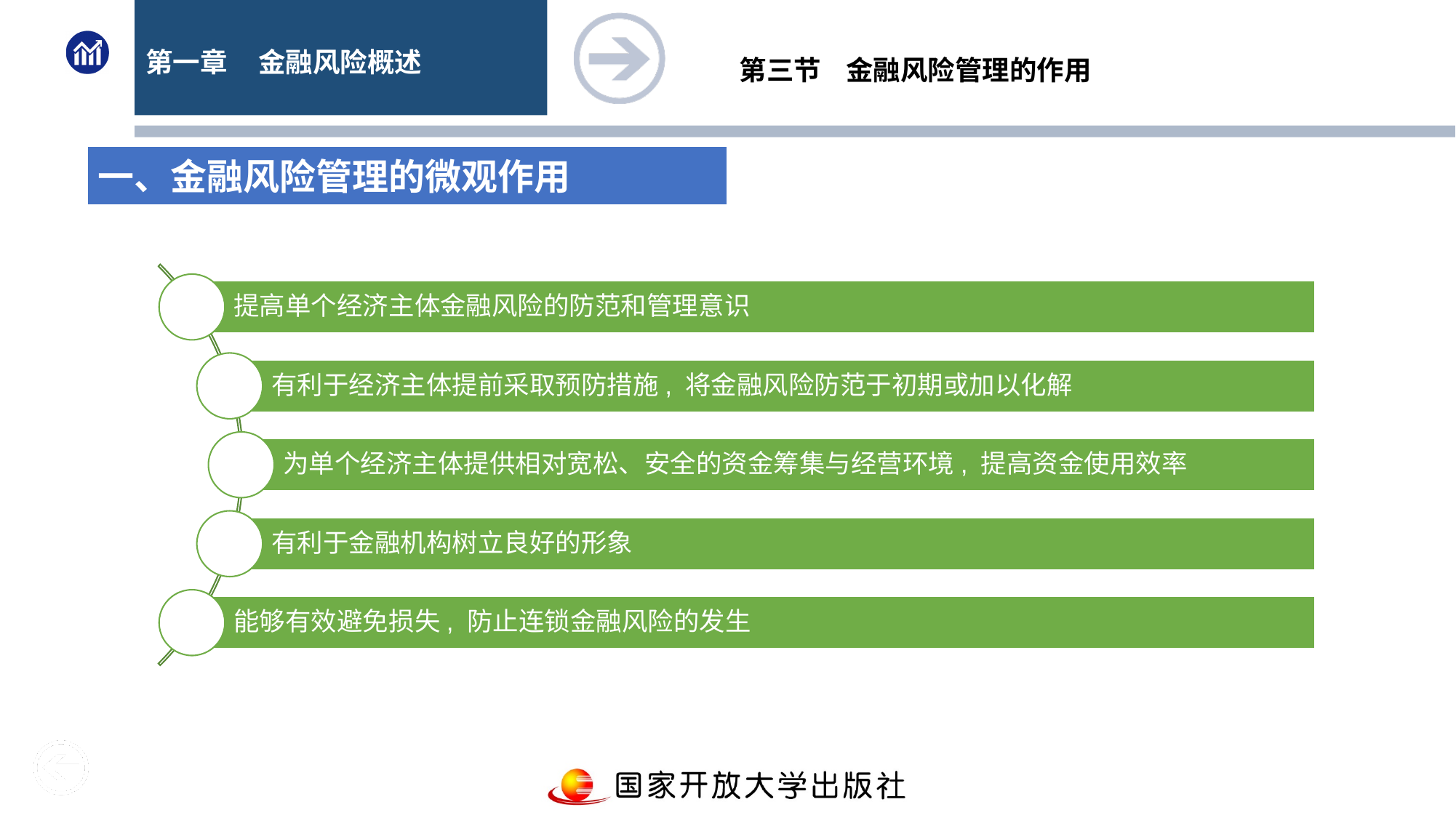

第三节    金融风险管理的作用
第一章     金融风险概述
一、金融风险管理的微观作用
提高单个经济主体金融风险的防范和管理意识
有利于经济主体提前采取预防措施, 将金融风险防范于初期或加以化解
为单个经济主体提供相对宽松、安全的资金筹集与经营环境, 提高资金使用效率
有利于金融机构树立良好的形象
能够有效避免损失, 防止连锁金融风险的发生